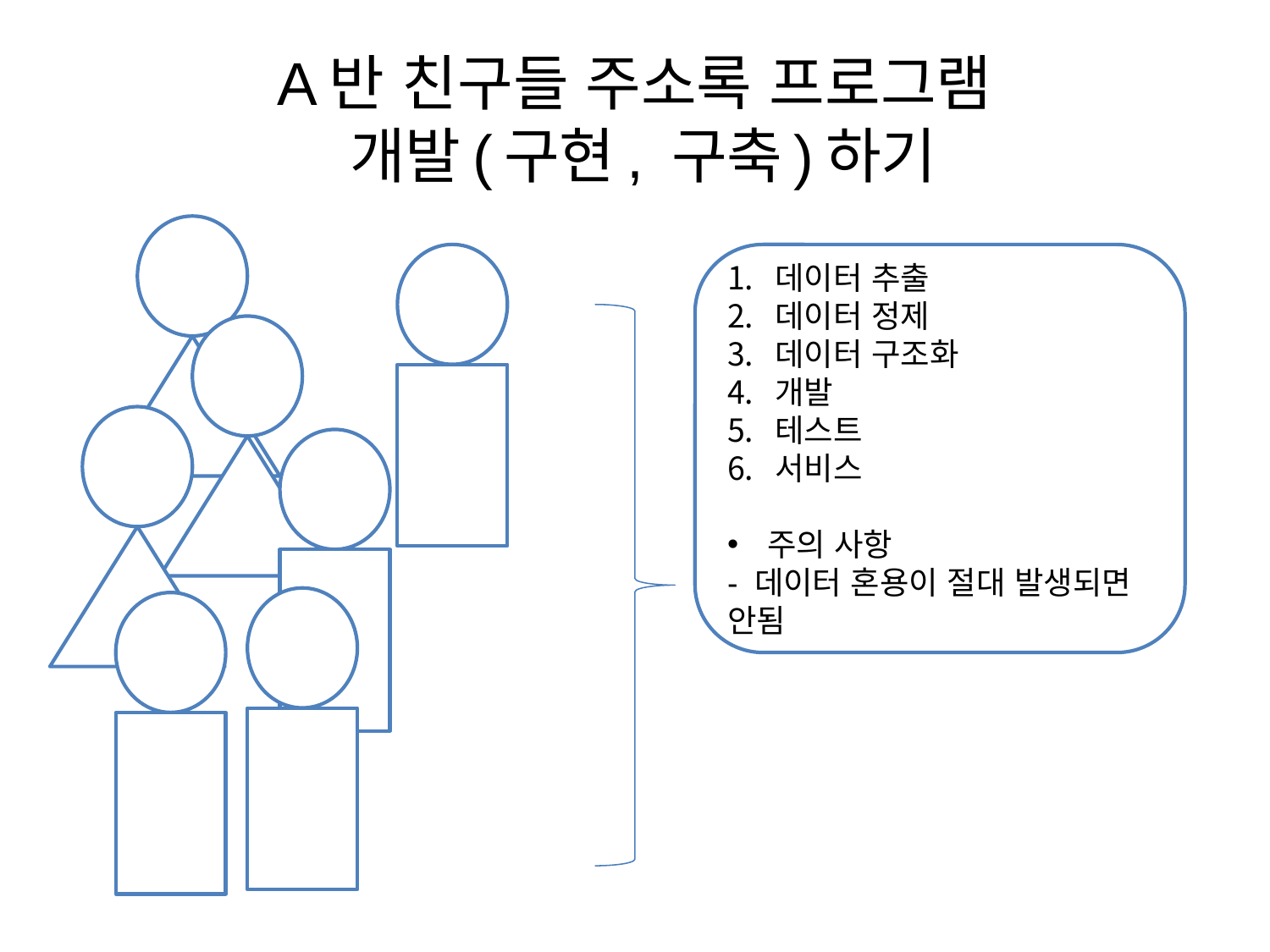

# A반 친구들 주소록 프로그램 개발(구현, 구축)하기

데이터 추출
데이터 정제
데이터 구조화
개발
테스트
서비스

주의 사항
- 데이터 혼용이 절대 발생되면 안됨